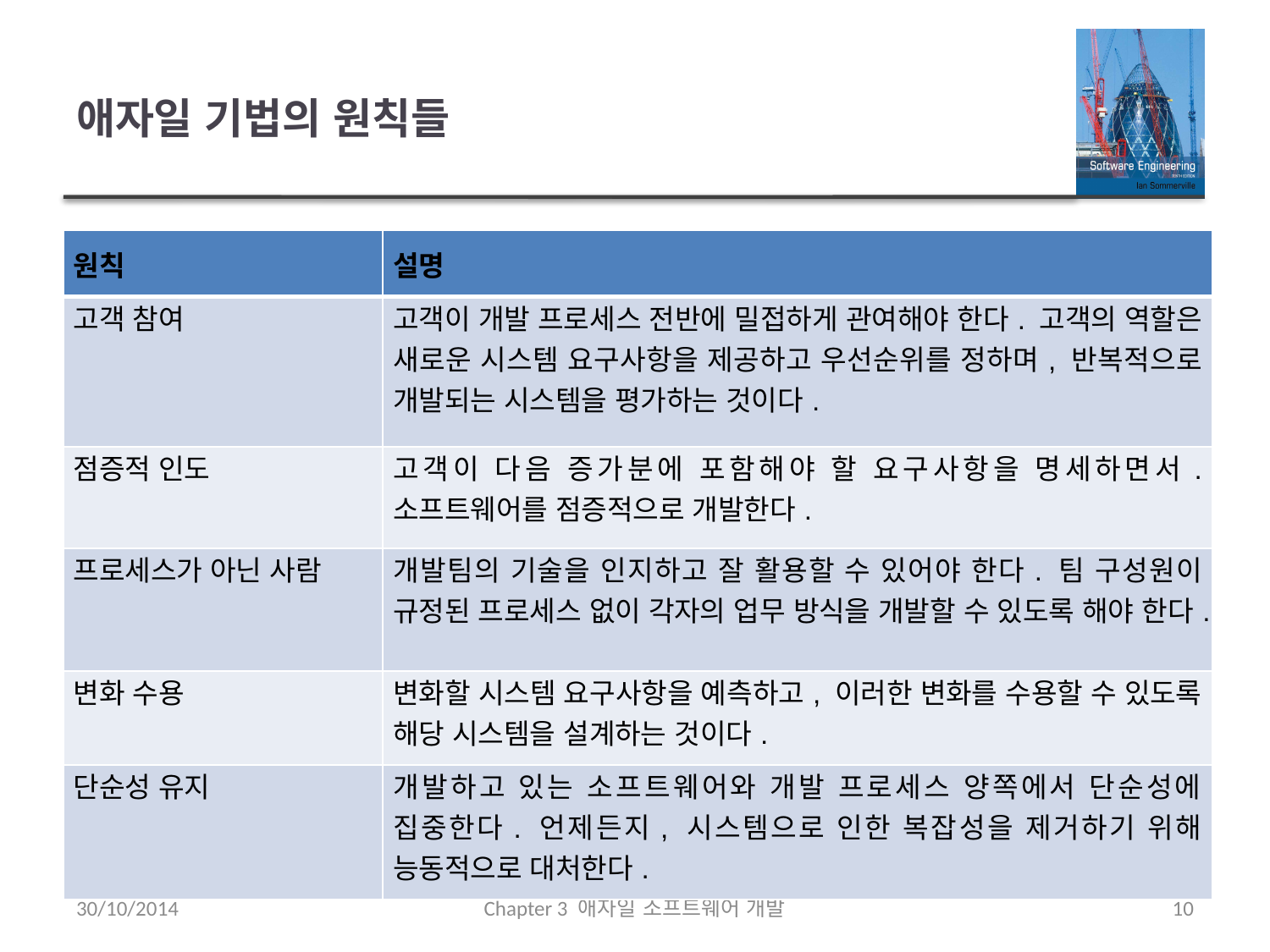

# 애자일 기법의 원칙들
| 원칙 | 설명 |
| --- | --- |
| 고객 참여 | 고객이 개발 프로세스 전반에 밀접하게 관여해야 한다. 고객의 역할은 새로운 시스템 요구사항을 제공하고 우선순위를 정하며, 반복적으로 개발되는 시스템을 평가하는 것이다. |
| 점증적 인도 | 고객이 다음 증가분에 포함해야 할 요구사항을 명세하면서. 소프트웨어를 점증적으로 개발한다. |
| 프로세스가 아닌 사람 | 개발팀의 기술을 인지하고 잘 활용할 수 있어야 한다. 팀 구성원이 규정된 프로세스 없이 각자의 업무 방식을 개발할 수 있도록 해야 한다. |
| 변화 수용 | 변화할 시스템 요구사항을 예측하고, 이러한 변화를 수용할 수 있도록 해당 시스템을 설계하는 것이다. |
| 단순성 유지 | 개발하고 있는 소프트웨어와 개발 프로세스 양쪽에서 단순성에 집중한다. 언제든지, 시스템으로 인한 복잡성을 제거하기 위해 능동적으로 대처한다. |
30/10/2014
Chapter 3 애자일 소프트웨어 개발
10